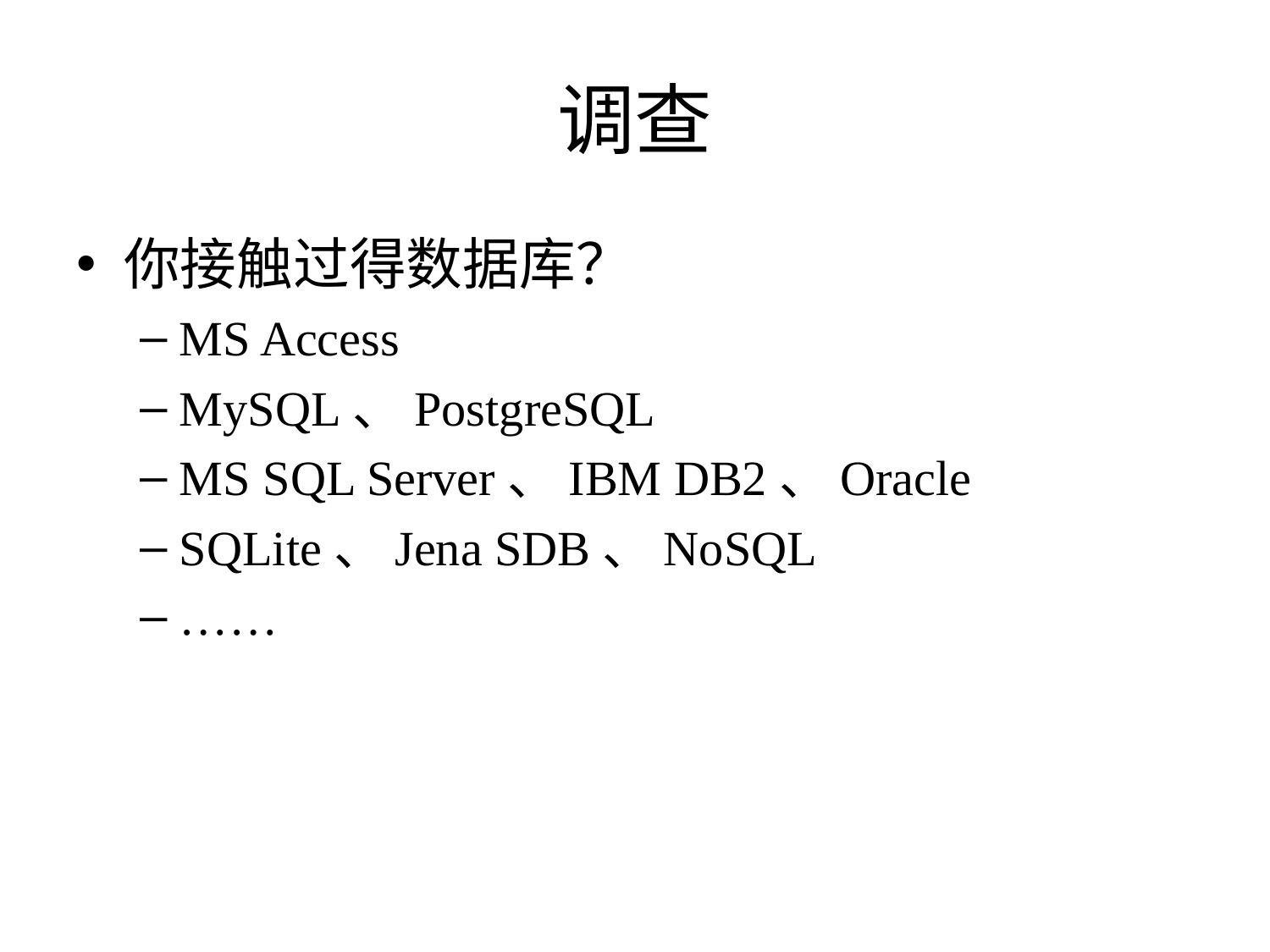

# 调查
你接触过得数据库？
MS Access
MySQL、PostgreSQL
MS SQL Server、IBM DB2、Oracle
SQLite、Jena SDB、NoSQL
……